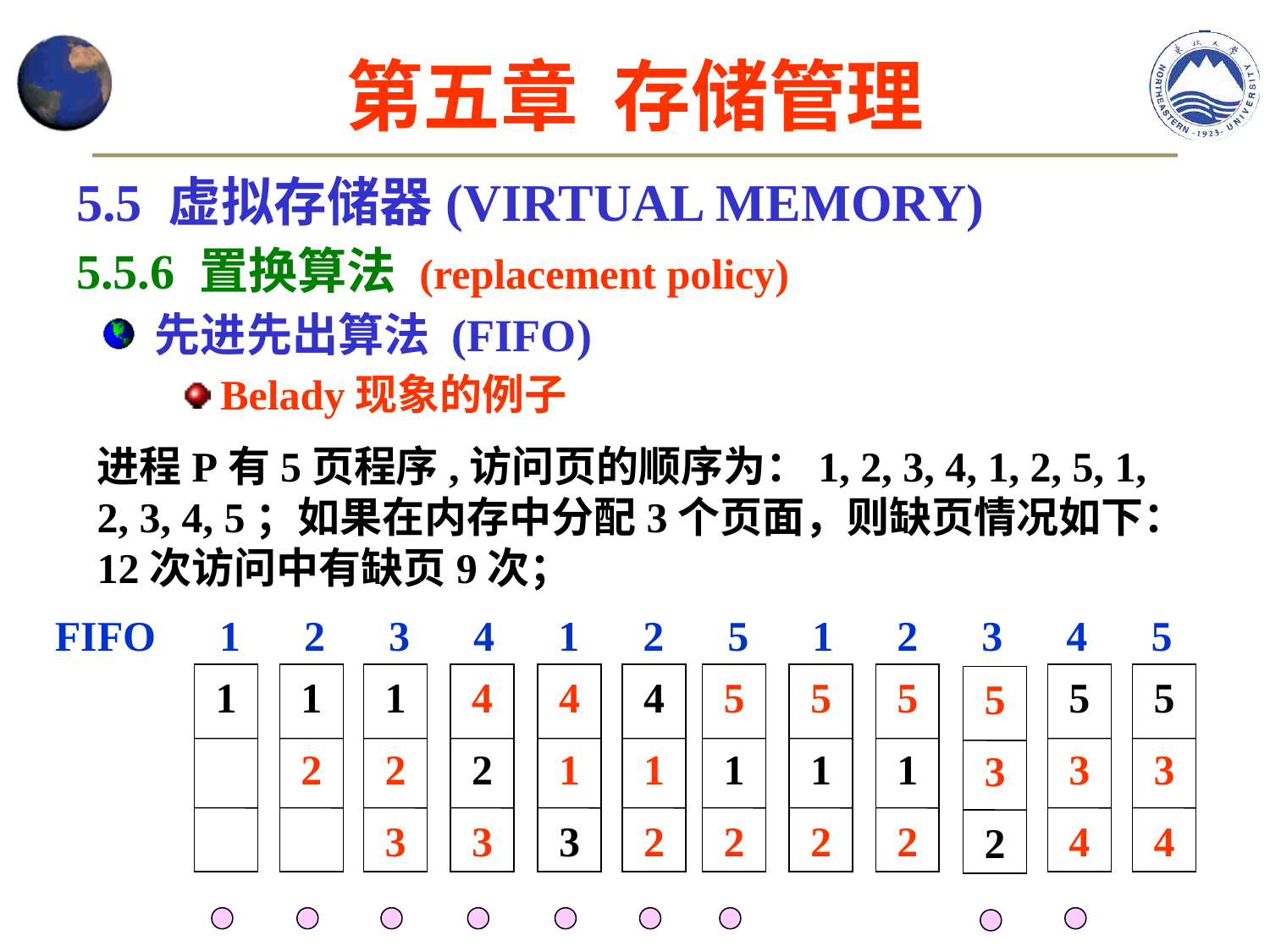

第五章  存储管理
5.5 虚拟存储器(VIRTUAL MEMORY)
5.5.6 置换算法 (replacement policy)
先进先出算法 (FIFO)
Belady现象的例子
进程P有5页程序,访问页的顺序为：1, 2, 3, 4, 1, 2, 5, 1, 2, 3, 4, 5；如果在内存中分配3个页面，则缺页情况如下：12次访问中有缺页9次；
FIFO      1      2      3      4      1      2      5      1      2      3      4      5
1

1
2

1
2
3

4
2
3

4
1
3

4
1
2

5
1
2

5
1
2

5
1
2

5
3
4

5
3
4

5
3
2